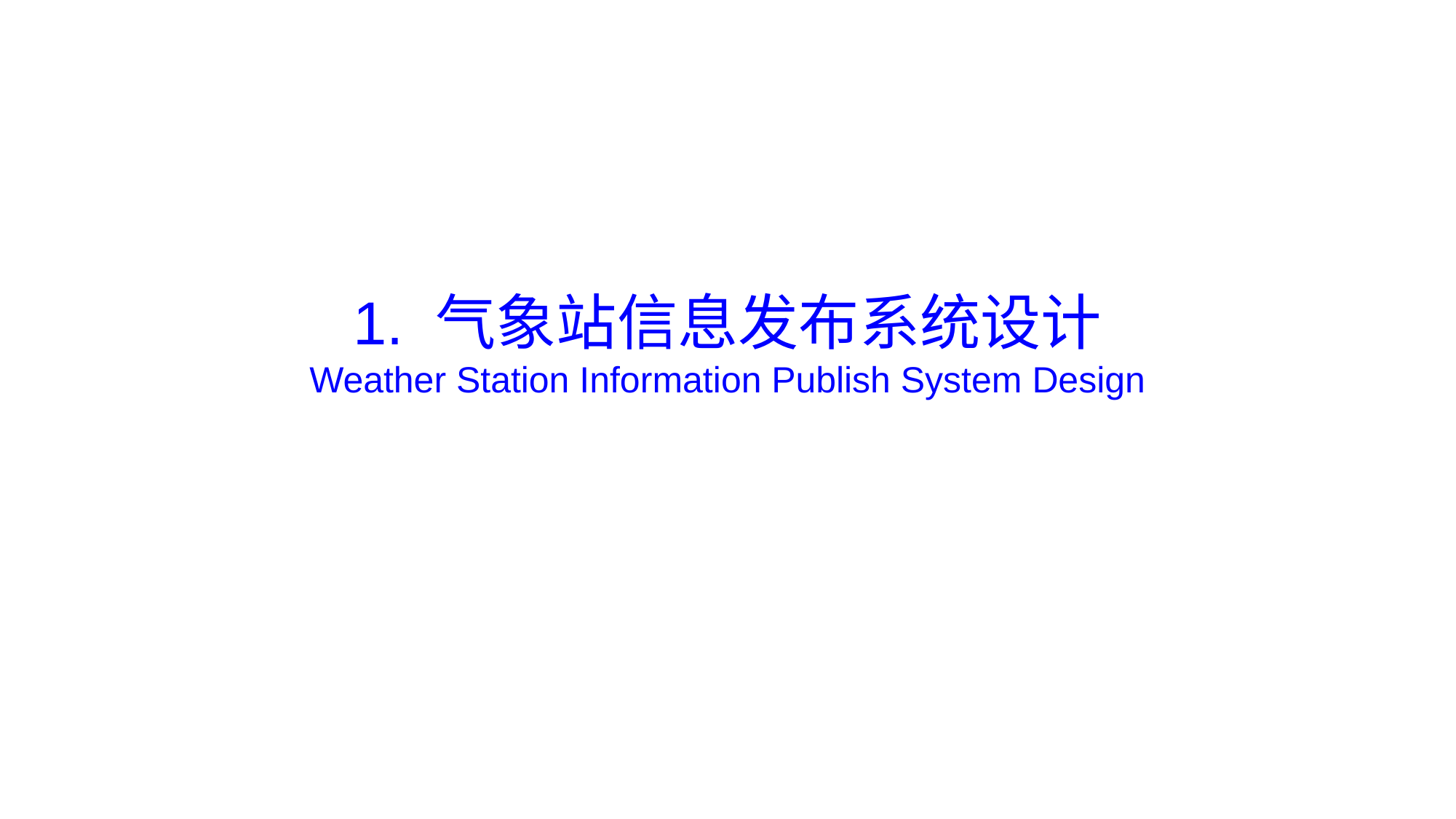

# 1. 气象站信息发布系统设计 Weather Station Information Publish System Design
4